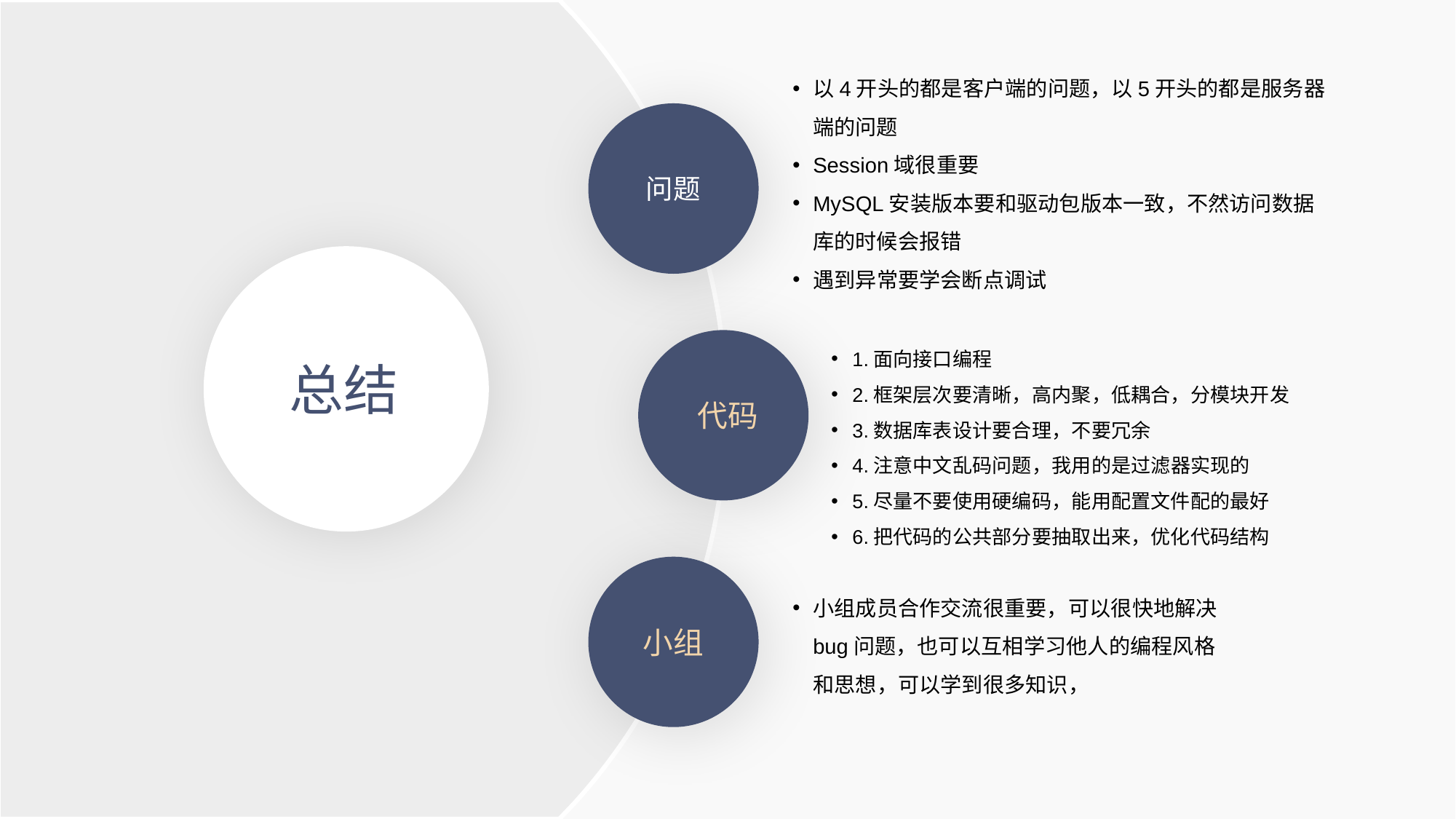

以4开头的都是客户端的问题，以5开头的都是服务器端的问题
Session域很重要
MySQL安装版本要和驱动包版本一致，不然访问数据库的时候会报错
遇到异常要学会断点调试
问题

1.面向接口编程
2.框架层次要清晰，高内聚，低耦合，分模块开发
3.数据库表设计要合理，不要冗余
4.注意中文乱码问题，我用的是过滤器实现的
5.尽量不要使用硬编码，能用配置文件配的最好
6.把代码的公共部分要抽取出来，优化代码结构

总结
代码

小组成员合作交流很重要，可以很快地解决bug问题，也可以互相学习他人的编程风格和思想，可以学到很多知识，
小组